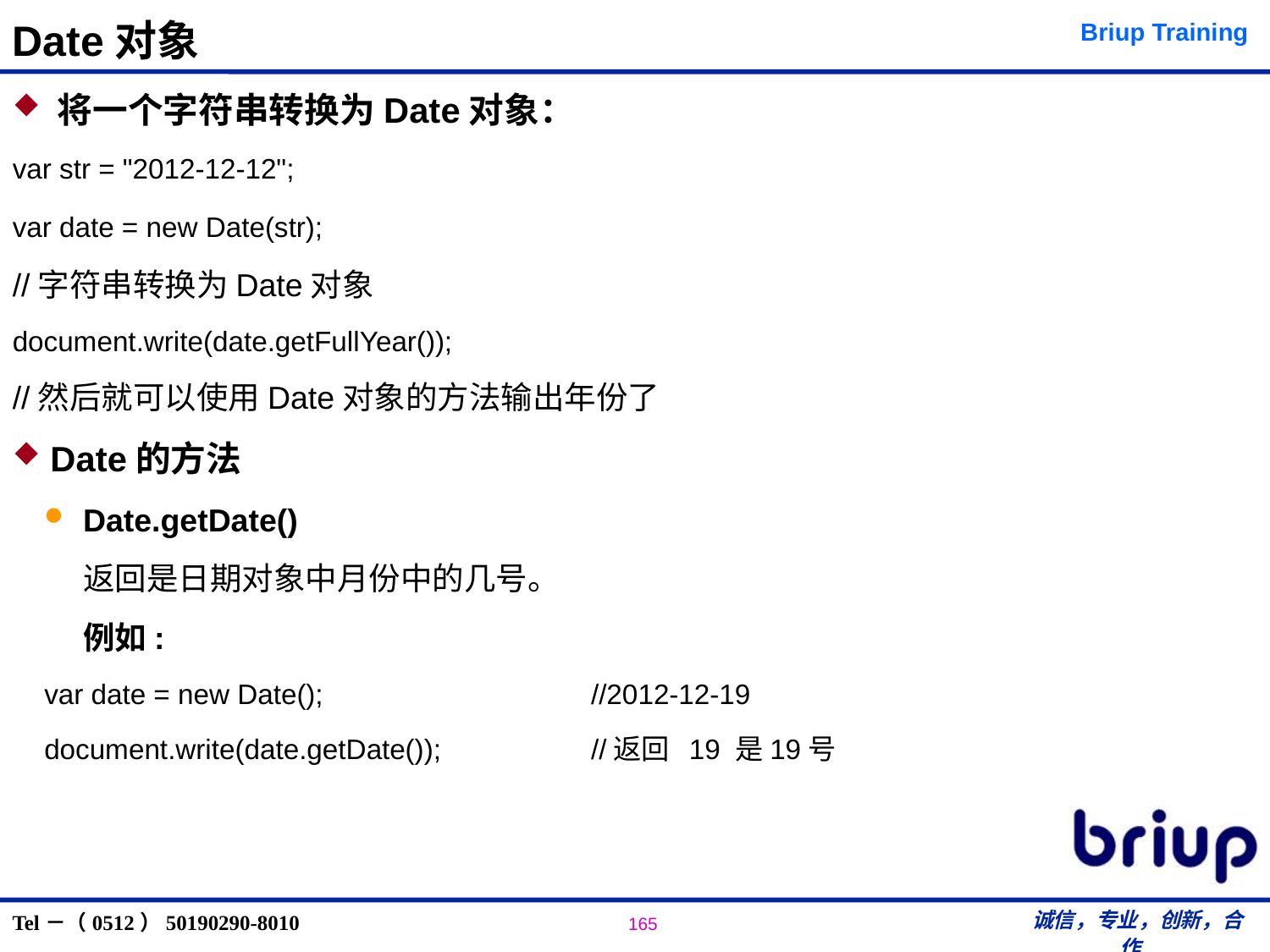

# Date对象
 将一个字符串转换为Date对象：
var str = "2012-12-12";
var date = new Date(str);
//字符串转换为Date对象
document.write(date.getFullYear());
//然后就可以使用Date对象的方法输出年份了
 Date的方法
Date.getDate()
	返回是日期对象中月份中的几号。
	例如:
var date = new Date();　　		//2012-12-19
document.write(date.getDate());		//返回  19 是19号